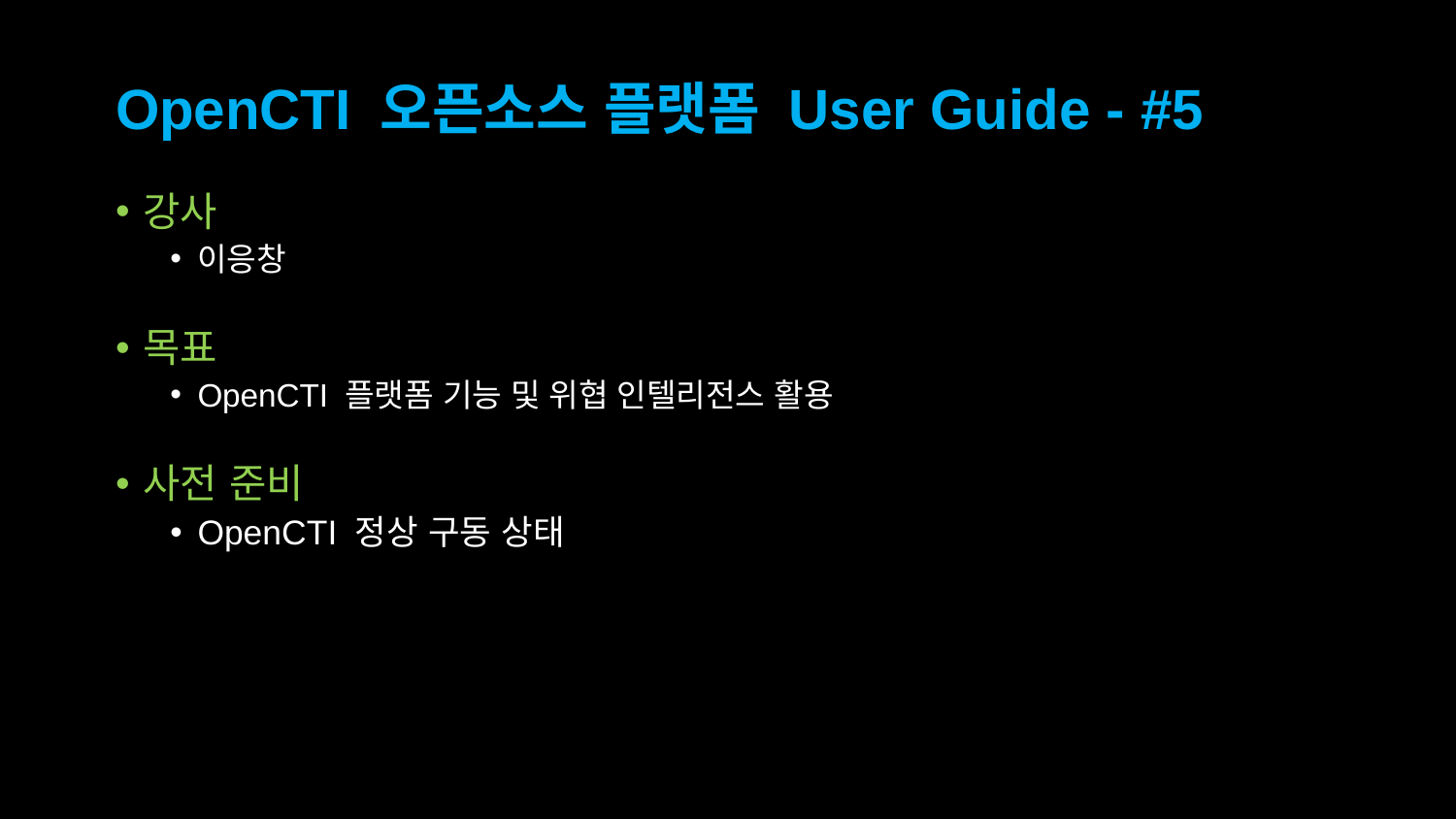

# OpenCTI 오픈소스 플랫폼 User Guide - #5
강사
이응창
목표
OpenCTI 플랫폼 기능 및 위협 인텔리전스 활용
사전 준비
OpenCTI 정상 구동 상태